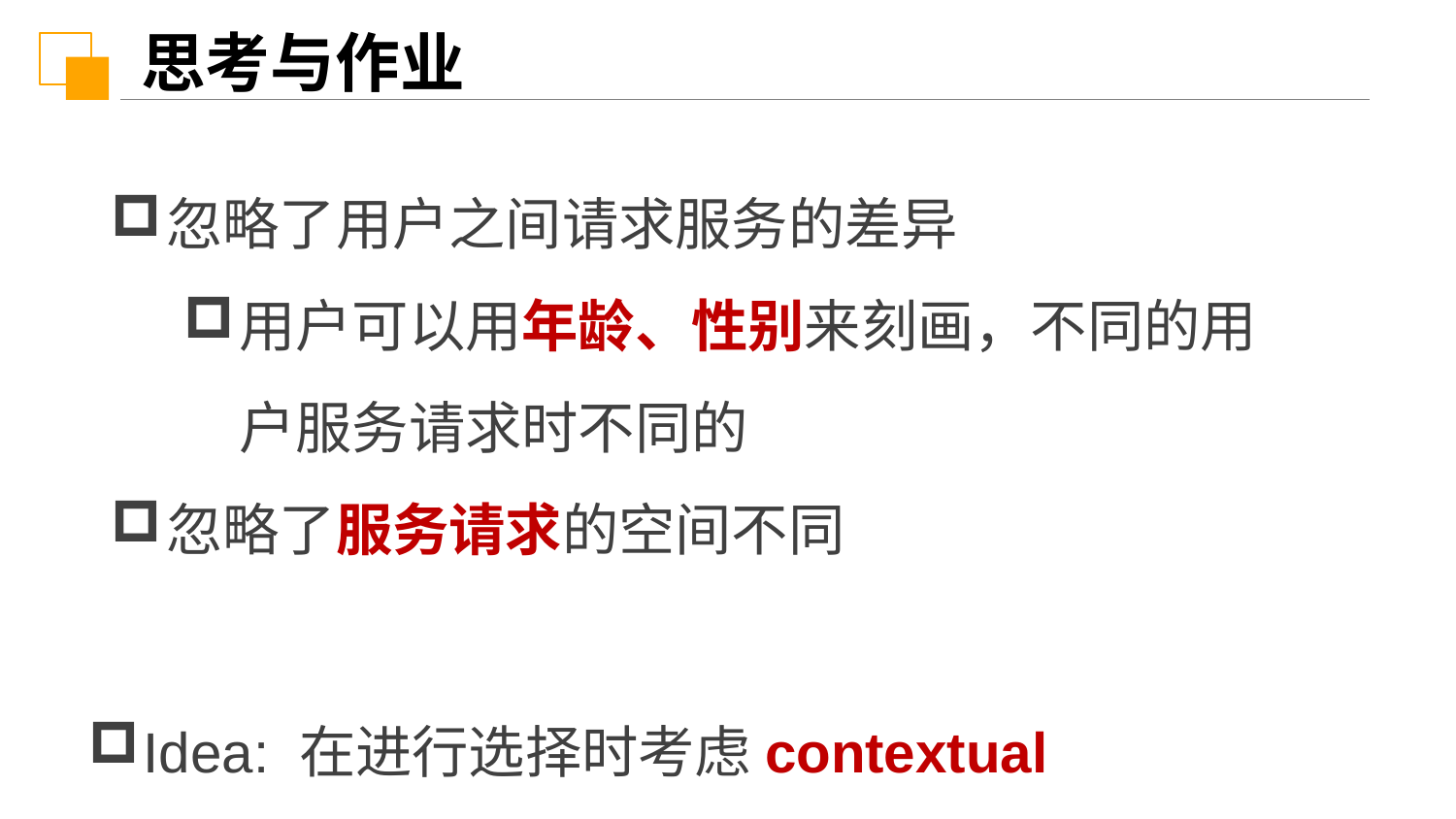

思考与作业

忽略了用户之间请求服务的差异
用户可以用年龄、性别来刻画，不同的用户服务请求时不同的
忽略了服务请求的空间不同

Idea: 在进行选择时考虑contextual